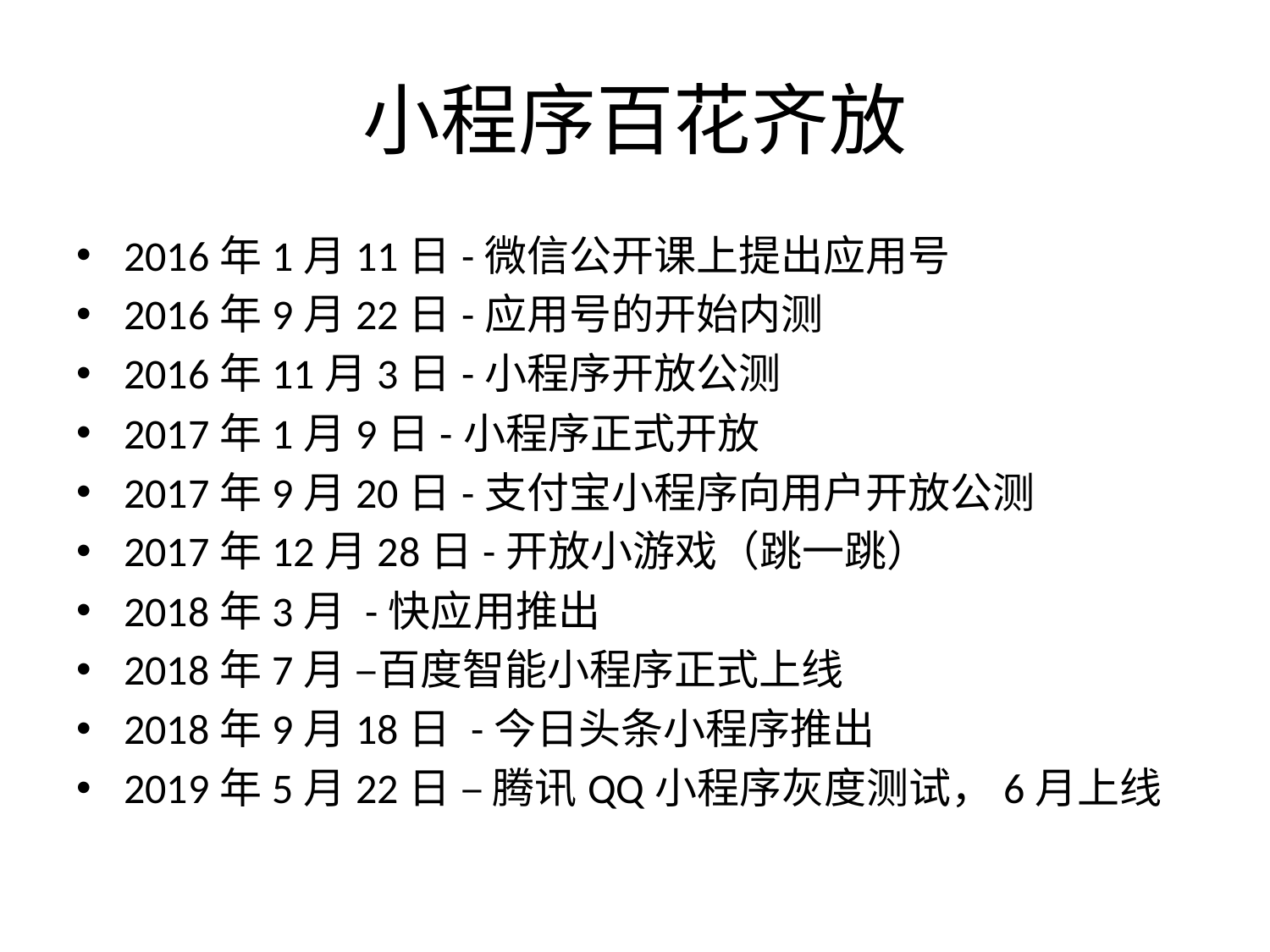

# 小程序百花齐放
2016年1月11日-微信公开课上提出应用号
2016年9月22日-应用号的开始内测
2016年11月3日-小程序开放公测
2017年1月9日-小程序正式开放
2017年9月20日-支付宝小程序向用户开放公测
2017年12月28日-开放小游戏（跳一跳）
2018年3月 -快应用推出
2018年7月 –百度智能小程序正式上线
2018年9月18日 -今日头条小程序推出
2019年5月22日 – 腾讯QQ小程序灰度测试，6月上线